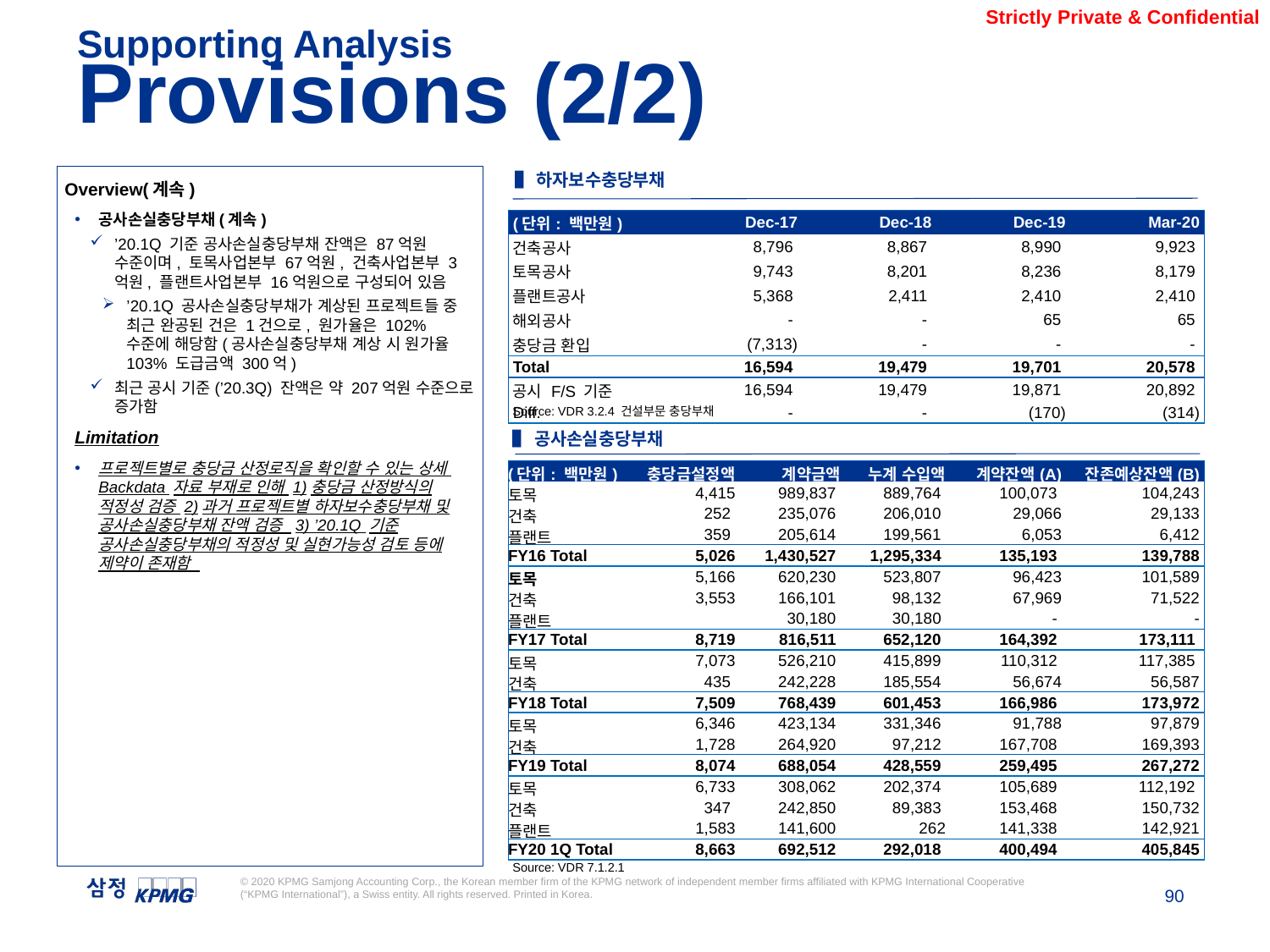

Supporting Analysis
Provisions (2/2)
▌하자보수충당부채
Overview(계속)
공사손실충당부채(계속)
’20.1Q 기준 공사손실충당부채 잔액은 87억원 수준이며, 토목사업본부 67억원, 건축사업본부 3억원, 플랜트사업본부 16억원으로 구성되어 있음
’20.1Q 공사손실충당부채가 계상된 프로젝트들 중 최근 완공된 건은 1건으로, 원가율은 102% 수준에 해당함(공사손실충당부채 계상 시 원가율 103% 도급금액 300억)
최근 공시 기준(’20.3Q) 잔액은 약 207억원 수준으로 증가함
Limitation
프로젝트별로 충당금 산정로직을 확인할 수 있는 상세  Backdata 자료 부재로 인해 1)충당금 산정방식의 적정성 검증 2)과거 프로젝트별 하자보수충당부채 및 공사손실충당부채 잔액 검증  3) ’20.1Q 기준 공사손실충당부채의 적정성 및 실현가능성 검토 등에 제약이 존재함

| (단위: 백만원) | Dec-17 | Dec-18 | Dec-19 | Mar-20 |
| --- | --- | --- | --- | --- |
| 건축공사 | 8,796 | 8,867 | 8,990 | 9,923 |
| 토목공사 | 9,743 | 8,201 | 8,236 | 8,179 |
| 플랜트공사 | 5,368 | 2,411 | 2,410 | 2,410 |
| 해외공사 | - | - | 65 | 65 |
| 충당금 환입 | (7,313) | - | - | - |
| Total | 16,594 | 19,479 | 19,701 | 20,578 |
| 공시 F/S 기준 | 16,594 | 19,479 | 19,871 | 20,892 |
| Diff. | - | - | (170) | (314) |
Source: VDR 3.2.4 건설부문 충당부채
▌공사손실충당부채

| (단위: 백만원) | 충당금설정액 | 계약금액 | 누계 수입액 | 계약잔액(A) | 잔존예상잔액(B) |
| --- | --- | --- | --- | --- | --- |
| 토목 | 4,415 | 989,837 | 889,764 | 100,073 | 104,243 |
| 건축 | 252 | 235,076 | 206,010 | 29,066 | 29,133 |
| 플랜트 | 359 | 205,614 | 199,561 | 6,053 | 6,412 |
| FY16 Total | 5,026 | 1,430,527 | 1,295,334 | 135,193 | 139,788 |
| 토목 | 5,166 | 620,230 | 523,807 | 96,423 | 101,589 |
| 건축 | 3,553 | 166,101 | 98,132 | 67,969 | 71,522 |
| 플랜트 |  | 30,180 | 30,180 | - | - |
| FY17 Total | 8,719 | 816,511 | 652,120 | 164,392 | 173,111 |
| 토목 | 7,073 | 526,210 | 415,899 | 110,312 | 117,385 |
| 건축 | 435 | 242,228 | 185,554 | 56,674 | 56,587 |
| FY18 Total | 7,509 | 768,439 | 601,453 | 166,986 | 173,972 |
| 토목 | 6,346 | 423,134 | 331,346 | 91,788 | 97,879 |
| 건축 | 1,728 | 264,920 | 97,212 | 167,708 | 169,393 |
| FY19 Total | 8,074 | 688,054 | 428,559 | 259,495 | 267,272 |
| 토목 | 6,733 | 308,062 | 202,374 | 105,689 | 112,192 |
| 건축 | 347 | 242,850 | 89,383 | 153,468 | 150,732 |
| 플랜트 | 1,583 | 141,600 | 262 | 141,338 | 142,921 |
| FY20 1Q Total | 8,663 | 692,512 | 292,018 | 400,494 | 405,845 |
Source: VDR 7.1.2.1